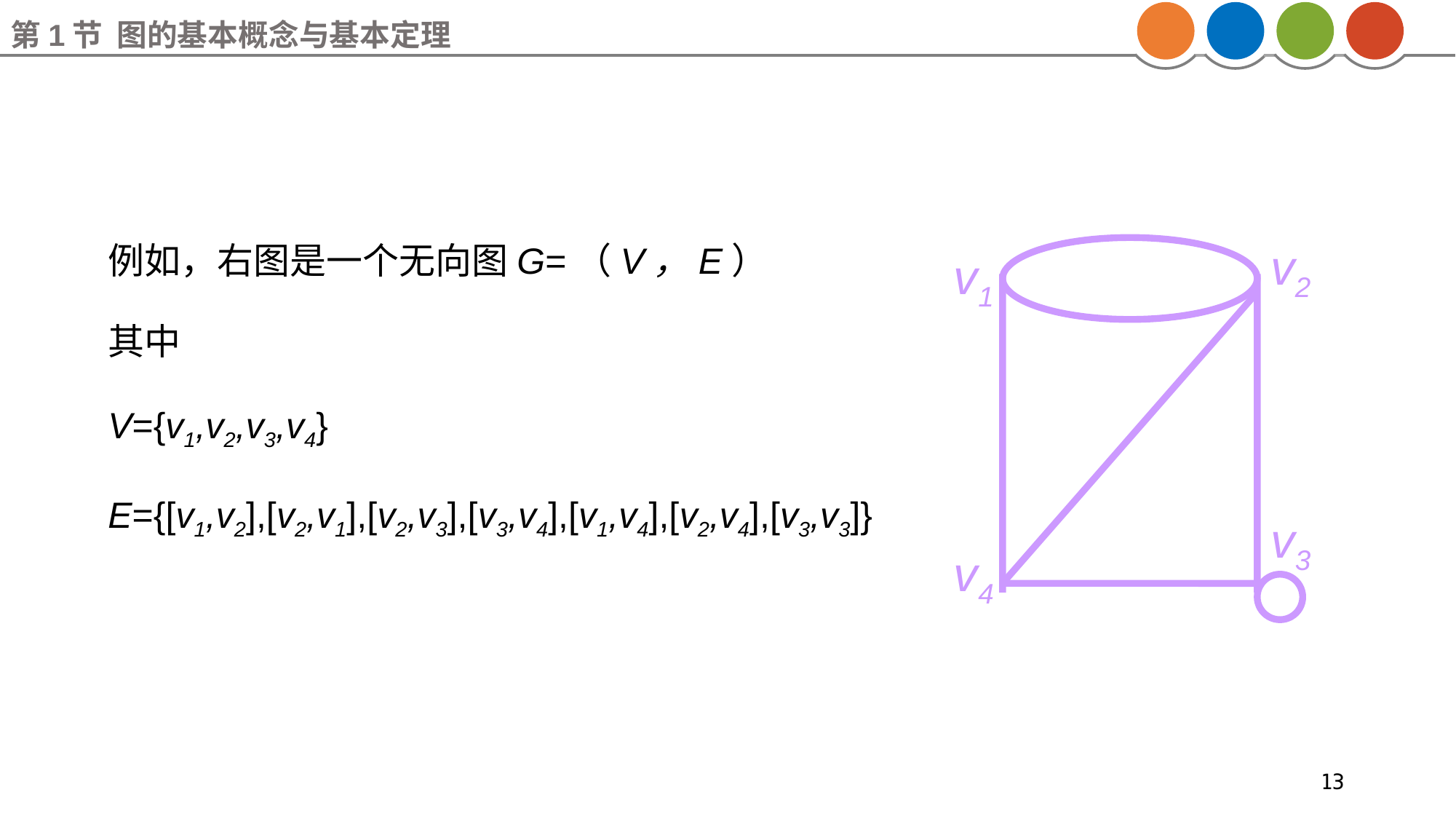

第1节  图的基本概念与基本定理
例如，右图是一个无向图G=（V，E）
其中
V={v1,v2,v3,v4}
E={[v1,v2],[v2,v1],[v2,v3],[v3,v4],[v1,v4],[v2,v4],[v3,v3]}

v2
v1

v3
v4

13